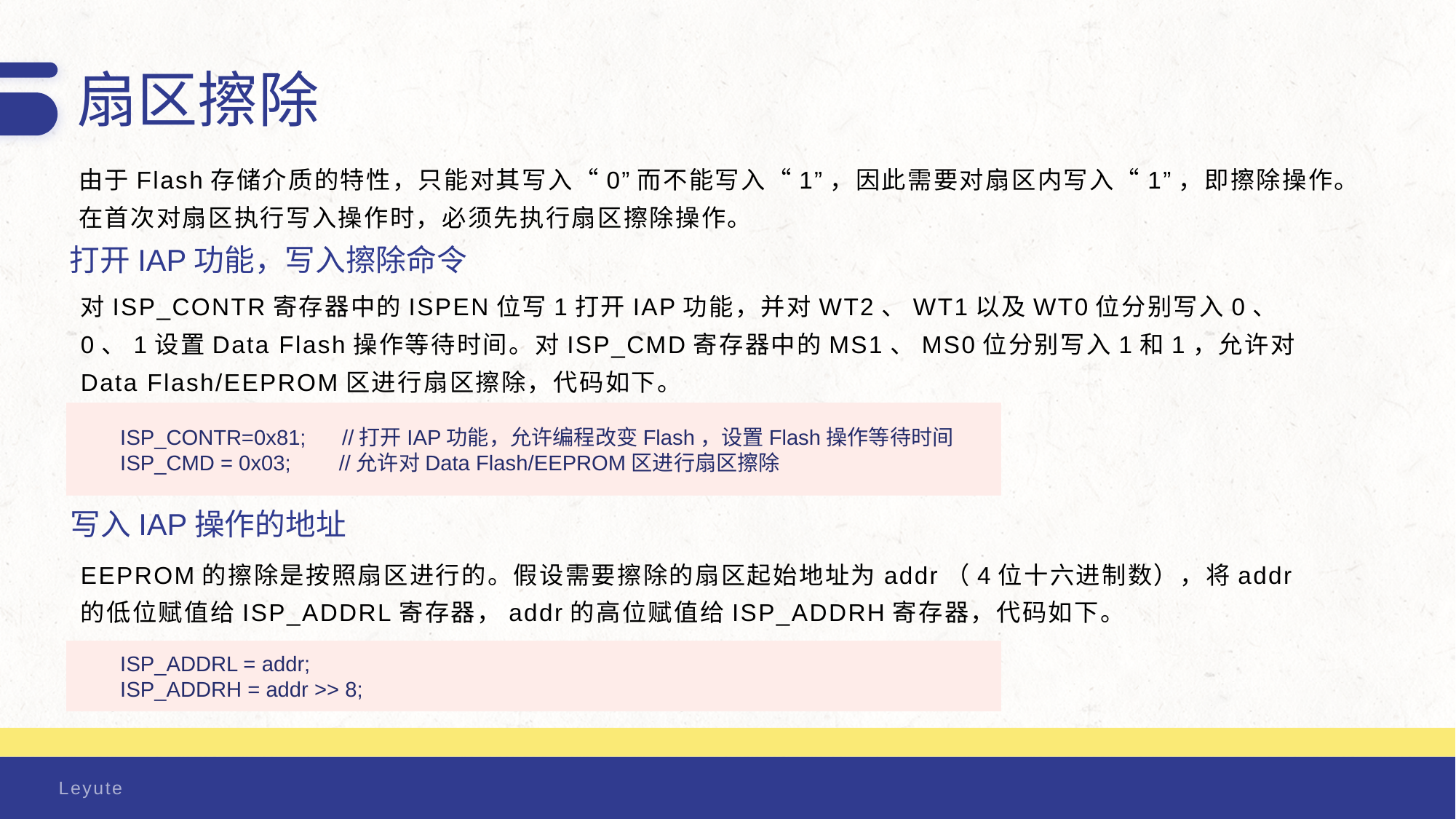

扇区擦除
由于Flash存储介质的特性，只能对其写入“0”而不能写入“1”，因此需要对扇区内写入“1”，即擦除操作。在首次对扇区执行写入操作时，必须先执行扇区擦除操作。
打开IAP功能，写入擦除命令
对ISP_CONTR寄存器中的ISPEN位写1打开IAP功能，并对WT2、WT1以及WT0位分别写入0、0、1设置Data Flash操作等待时间。对ISP_CMD寄存器中的MS1、MS0位分别写入1和1，允许对Data Flash/EEPROM区进行扇区擦除，代码如下。
ISP_CONTR=0x81;      //打开IAP功能，允许编程改变Flash，设置Flash操作等待时间
ISP_CMD = 0x03;        //允许对Data Flash/EEPROM区进行扇区擦除
写入IAP操作的地址
EEPROM的擦除是按照扇区进行的。假设需要擦除的扇区起始地址为addr（4位十六进制数），将addr的低位赋值给ISP_ADDRL寄存器，addr的高位赋值给ISP_ADDRH寄存器，代码如下。
ISP_ADDRL = addr;
ISP_ADDRH = addr >> 8;